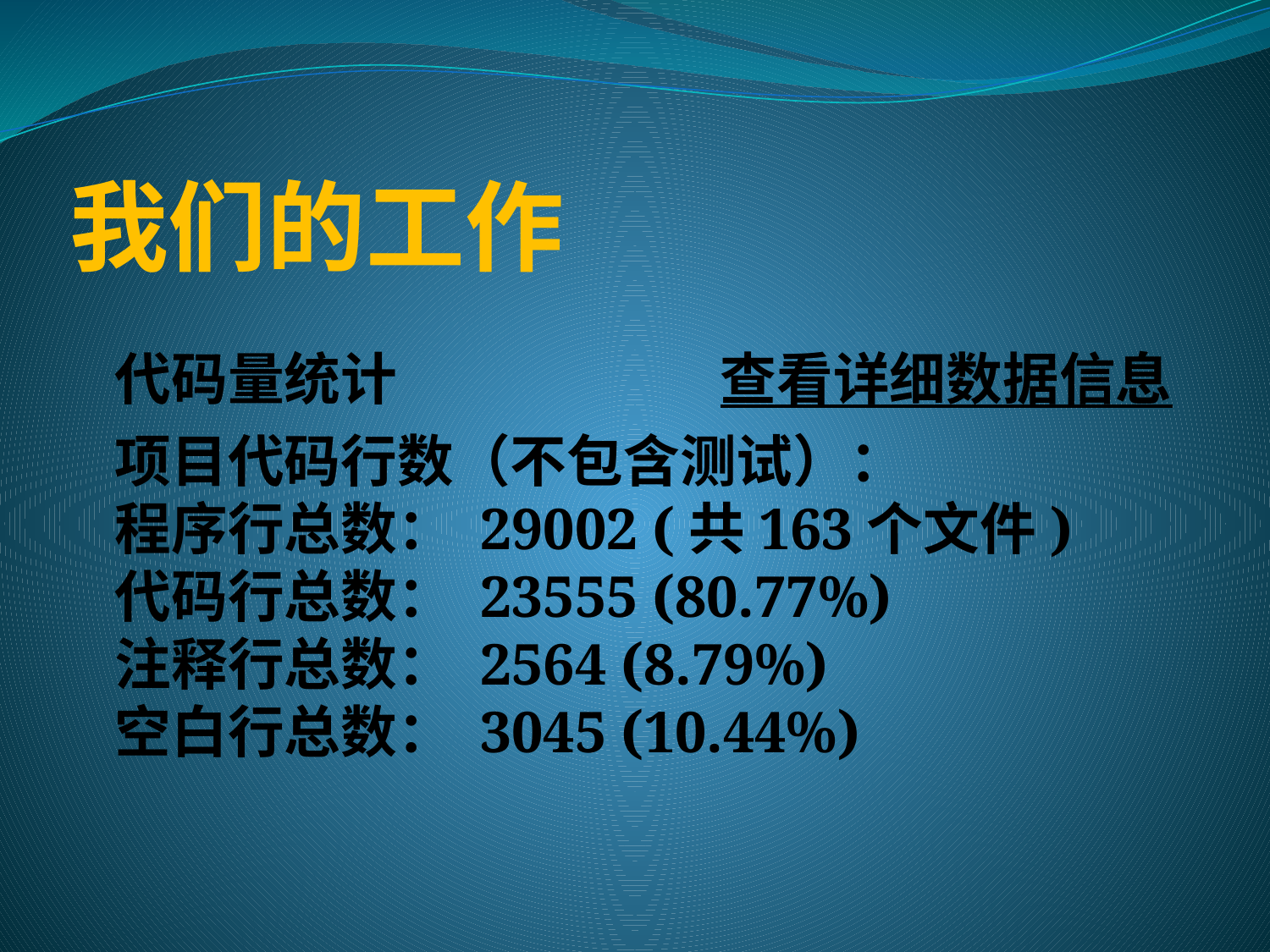

# 我们的工作
代码量统计                         查看详细数据信息
项目代码行数（不包含测试）：
程序行总数： 29002 (共163个文件)
代码行总数： 23555 (80.77%)
注释行总数： 2564 (8.79%)
空白行总数： 3045 (10.44%)